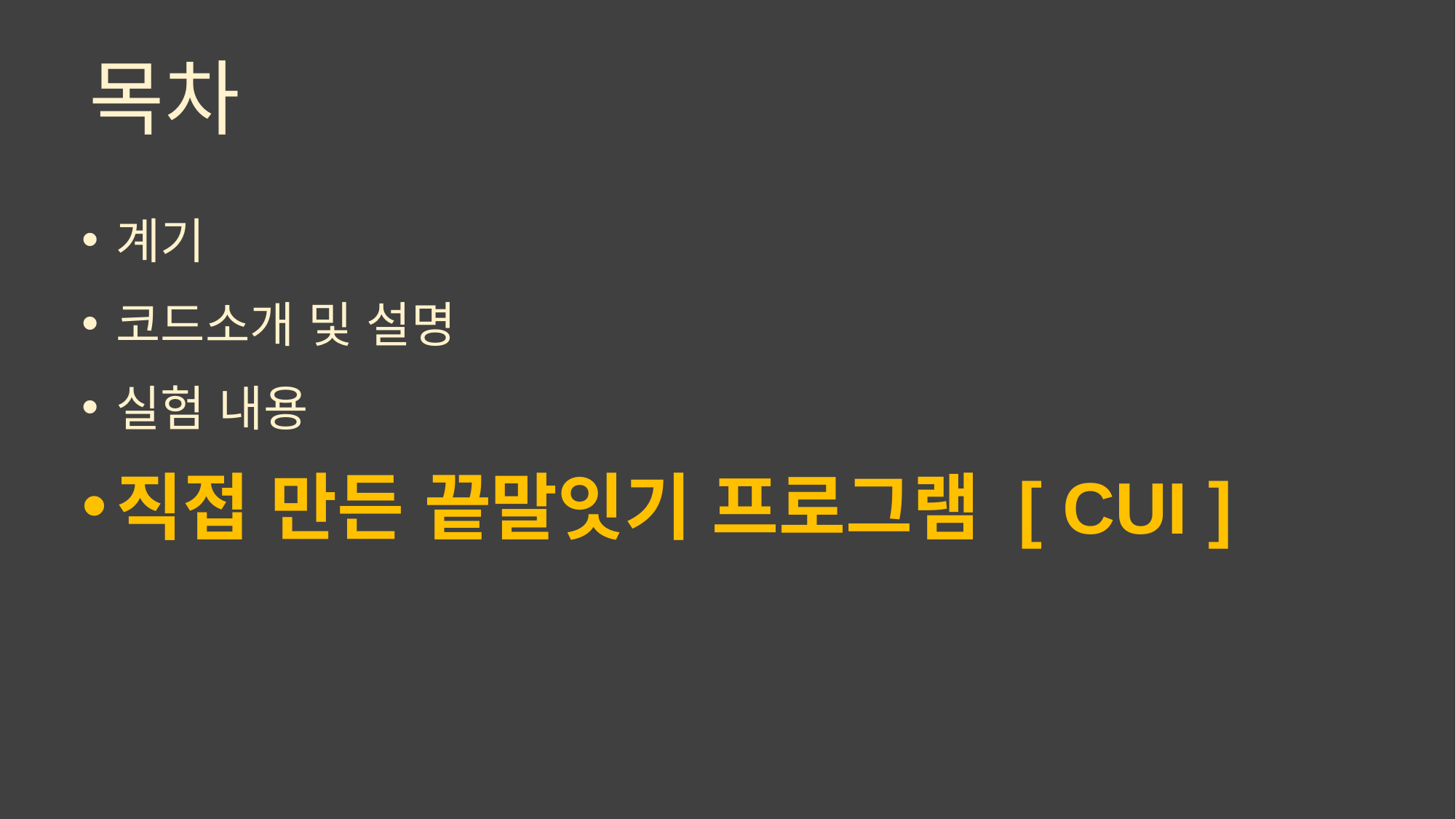

목차
계기

코드소개 및 설명

실험 내용

직접 만든 끝말잇기 프로그램 [ CUI ]